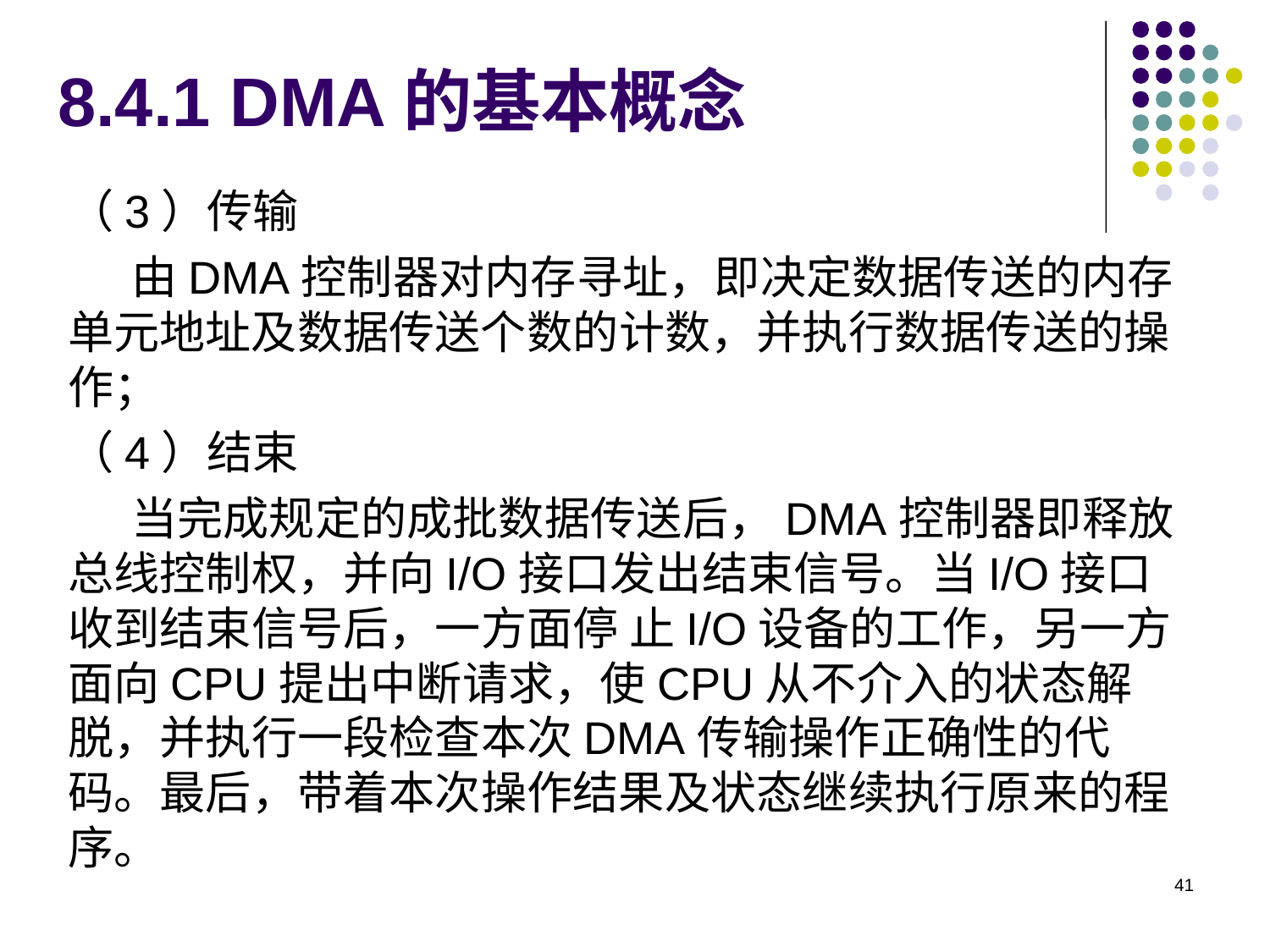

# 8.4.1 DMA的基本概念
（3）传输
由DMA控制器对内存寻址，即决定数据传送的内存单元地址及数据传送个数的计数，并执行数据传送的操作；
（4）结束
当完成规定的成批数据传送后，DMA控制器即释放总线控制权，并向I/O接口发出结束信号。当I/O接口收到结束信号后，一方面停 止I/O设备的工作，另一方面向CPU提出中断请求，使CPU从不介入的状态解脱，并执行一段检查本次DMA传输操作正确性的代码。最后，带着本次操作结果及状态继续执行原来的程序。
41